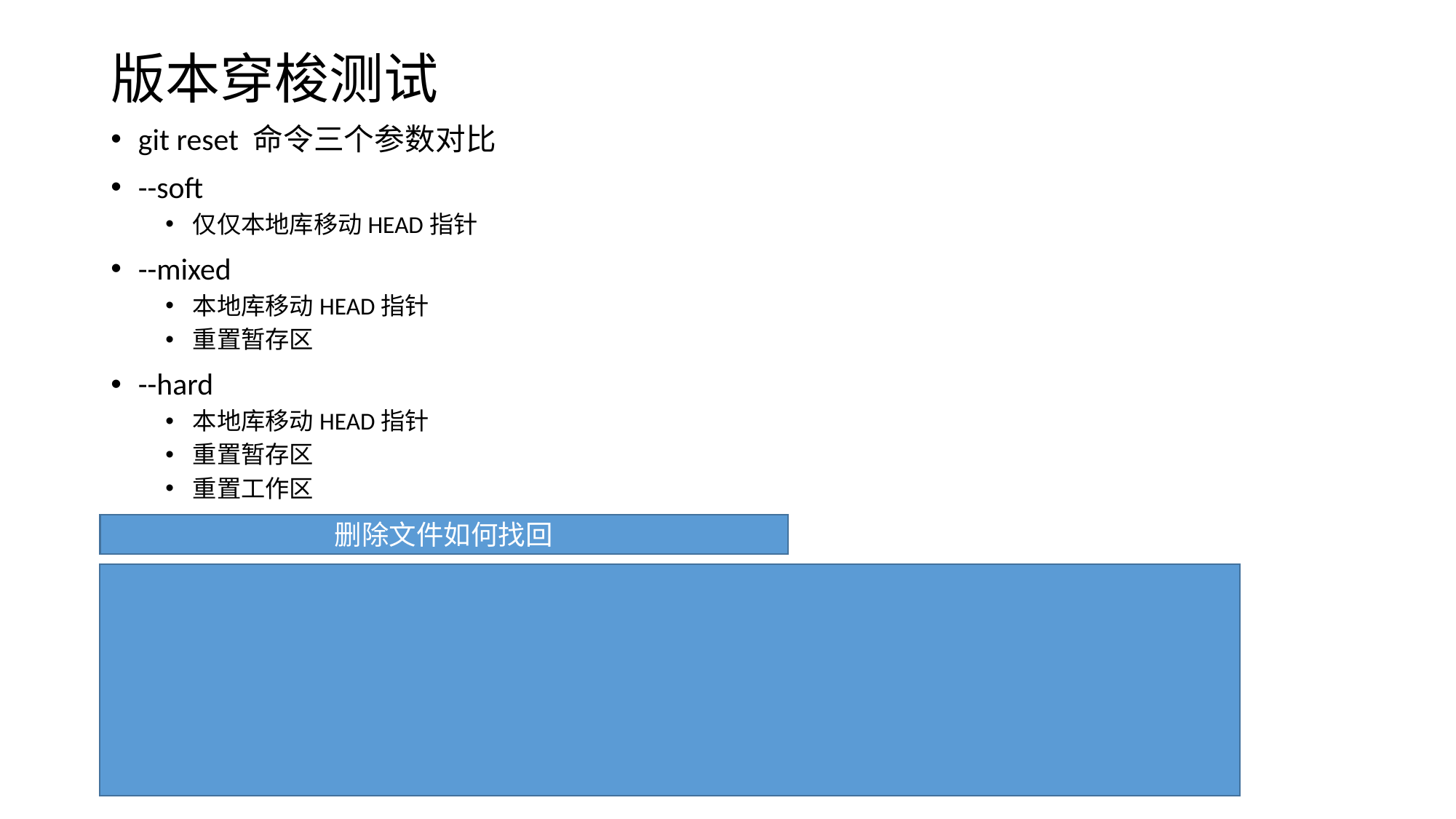

# 版本穿梭测试
git reset 命令三个参数对比
--soft
仅仅本地库移动HEAD指针
--mixed
本地库移动HEAD指针
重置暂存区
--hard
本地库移动HEAD指针
重置暂存区
重置工作区
删除文件如何找回